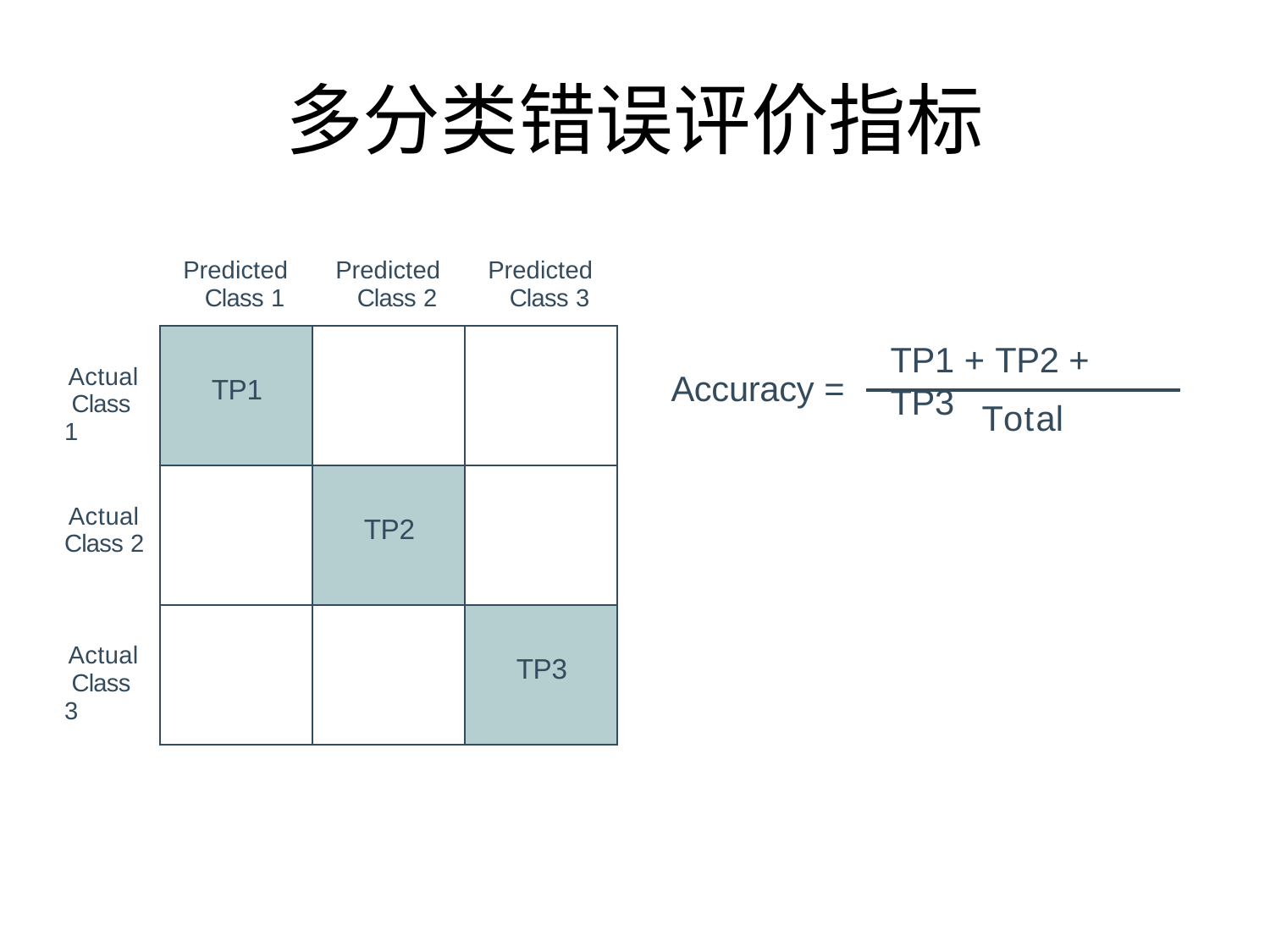

# 多分类错误评价指标
|  | Predicted Class 1 | Predicted Class 2 | Predicted Class 3 |
| --- | --- | --- | --- |
| Actual Class 1 | TP1 |  |  |
| Actual Class 2 |  | TP2 |  |
| Actual Class 3 |  |  | TP3 |
TP1 + TP2 + TP3
Accuracy =

Total